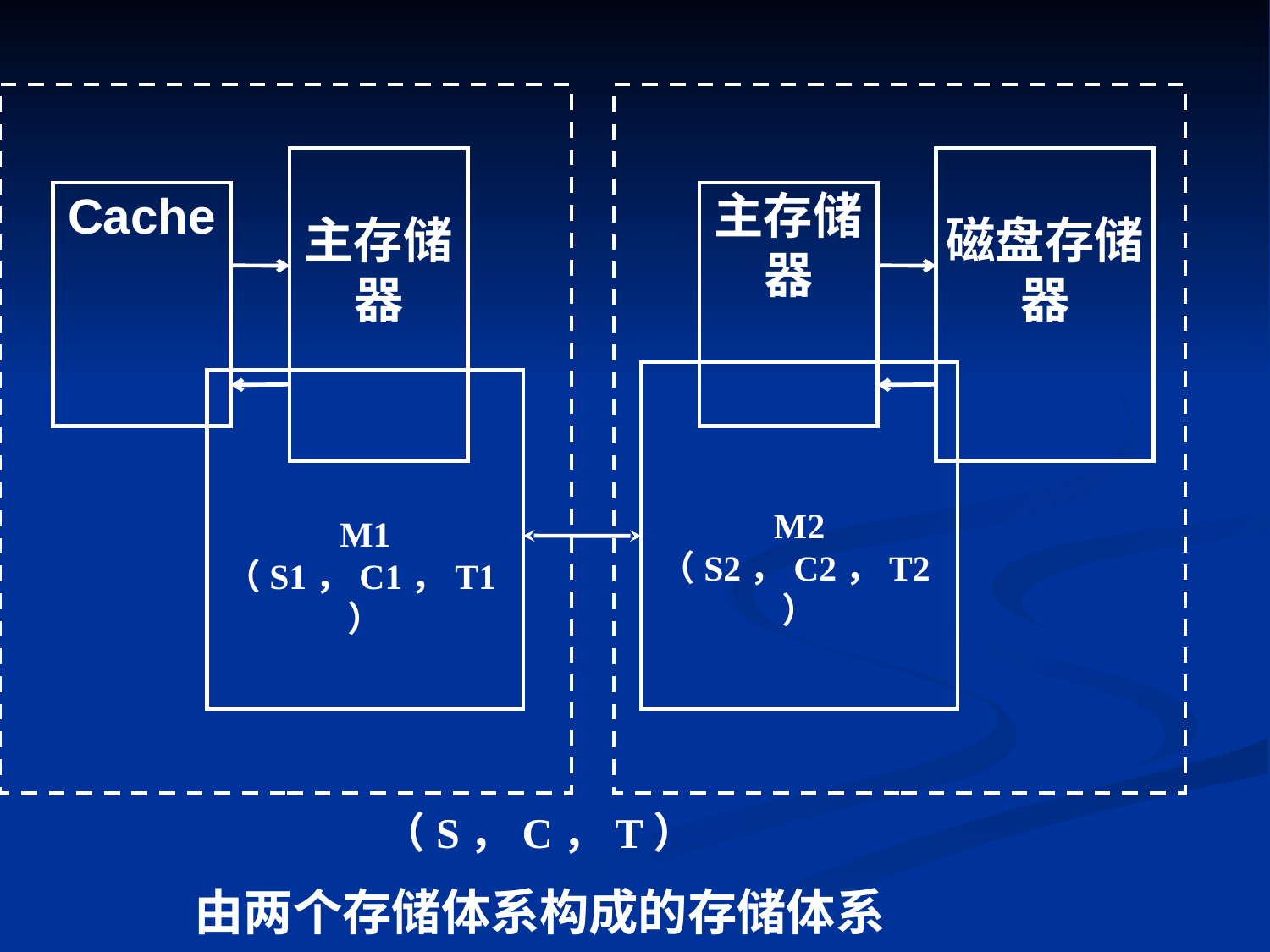

主存储器

磁盘存储器
Cache
主存储器

M2
（S2，C2，T2）

M1
（S1，C1，T1）

（S，C，T）
由两个存储体系构成的存储体系